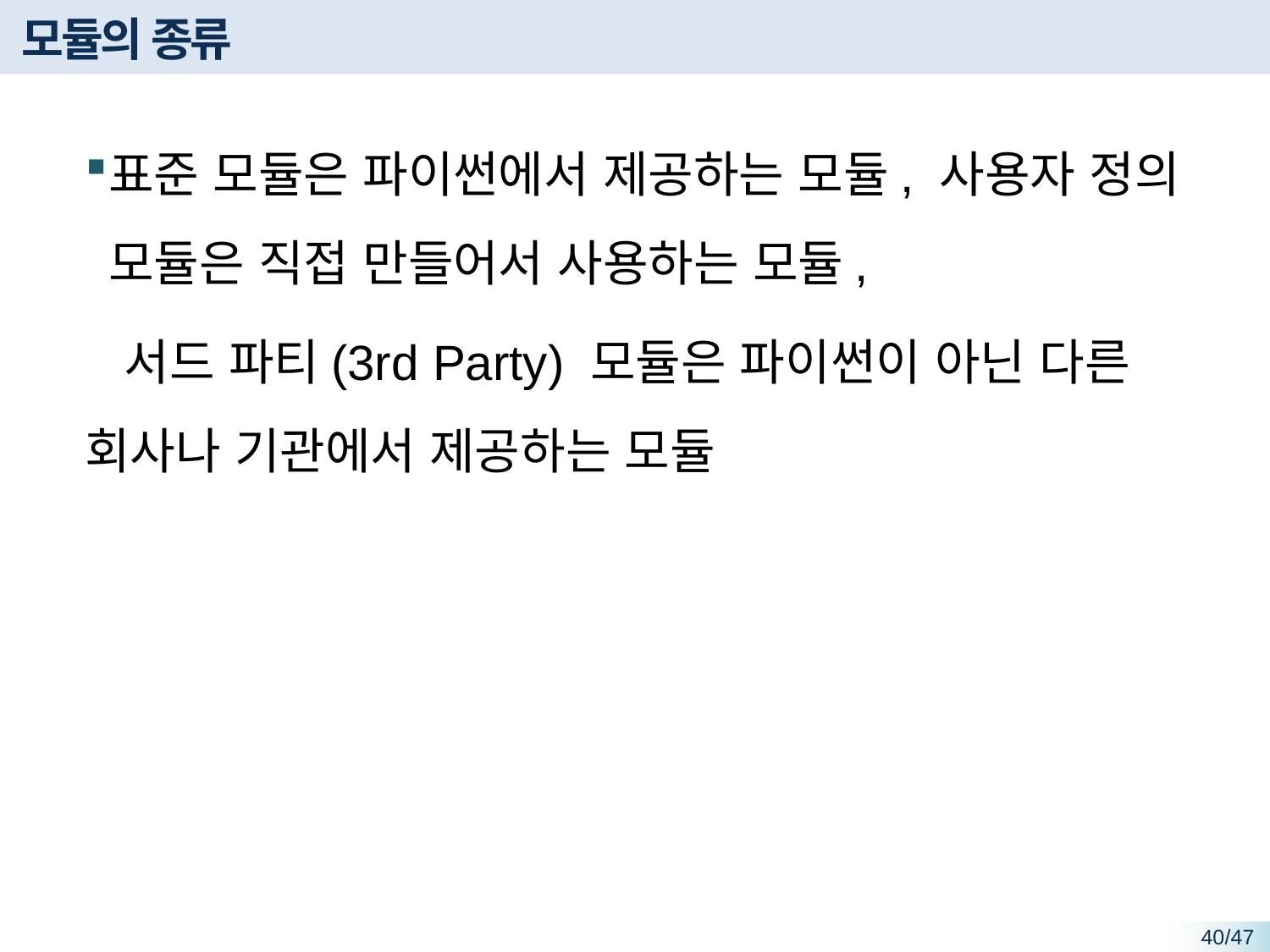

# 모듈의 종류
표준 모듈은 파이썬에서 제공하는 모듈, 사용자 정의 모듈은 직접 만들어서 사용하는 모듈,
  서드 파티(3rd Party) 모듈은 파이썬이 아닌 다른 회사나 기관에서 제공하는 모듈